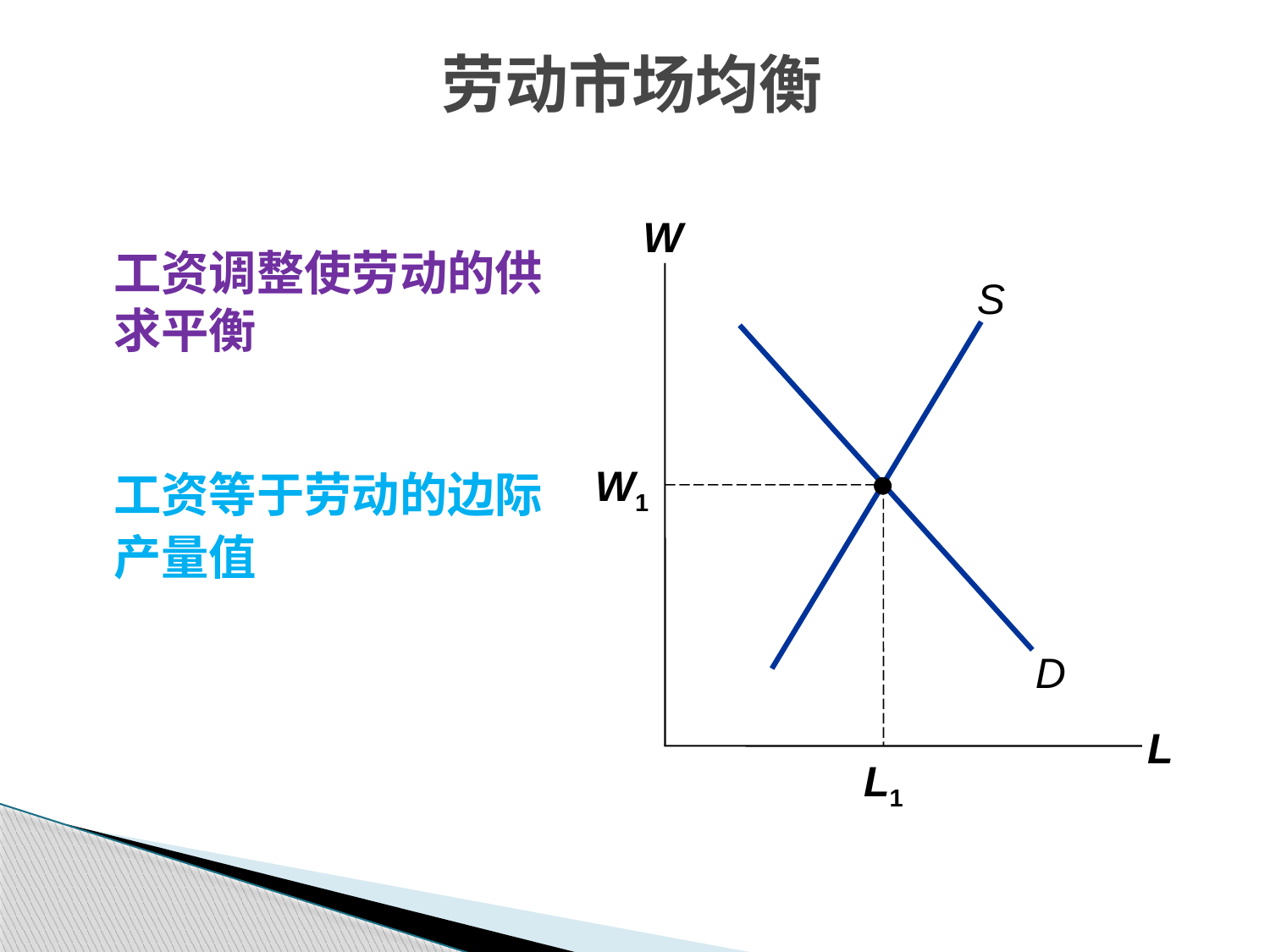

劳动市场均衡
W

L
工资调整使劳动的供求平衡

工资等于劳动的边际产量值

S

D
W1

L1